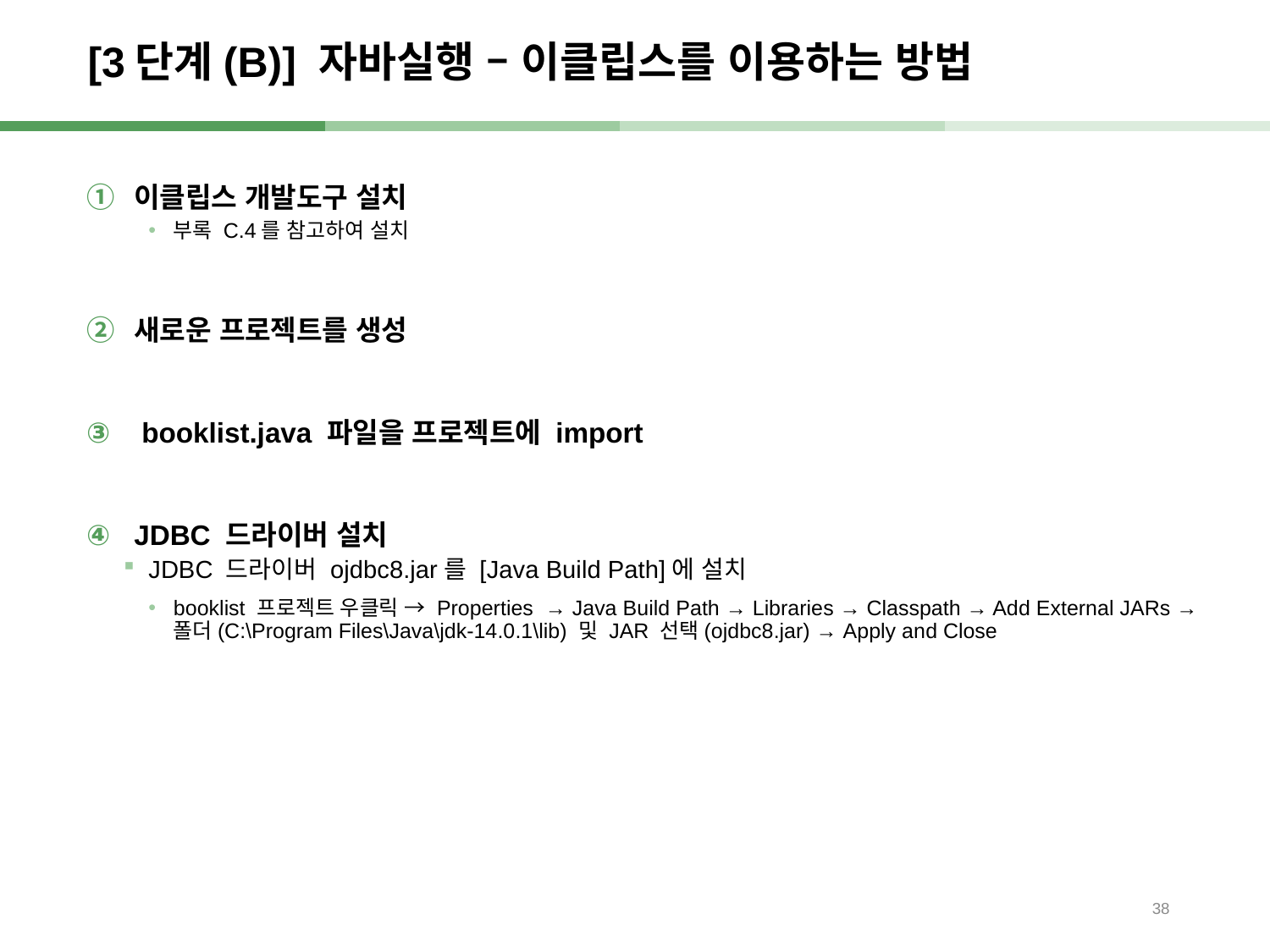

# [3단계(B)] 자바실행 – 이클립스를 이용하는 방법
이클립스 개발도구 설치
부록 C.4를 참고하여 설치

새로운 프로젝트를 생성

 booklist.java 파일을 프로젝트에 import

JDBC 드라이버 설치
JDBC 드라이버 ojdbc8.jar를 [Java Build Path]에 설치
booklist 프로젝트 우클릭 → Properties  → Java Build Path → Libraries → Classpath → Add External JARs →  폴더(C:\Program Files\Java\jdk-14.0.1\lib) 및 JAR 선택(ojdbc8.jar) → Apply and Close

38